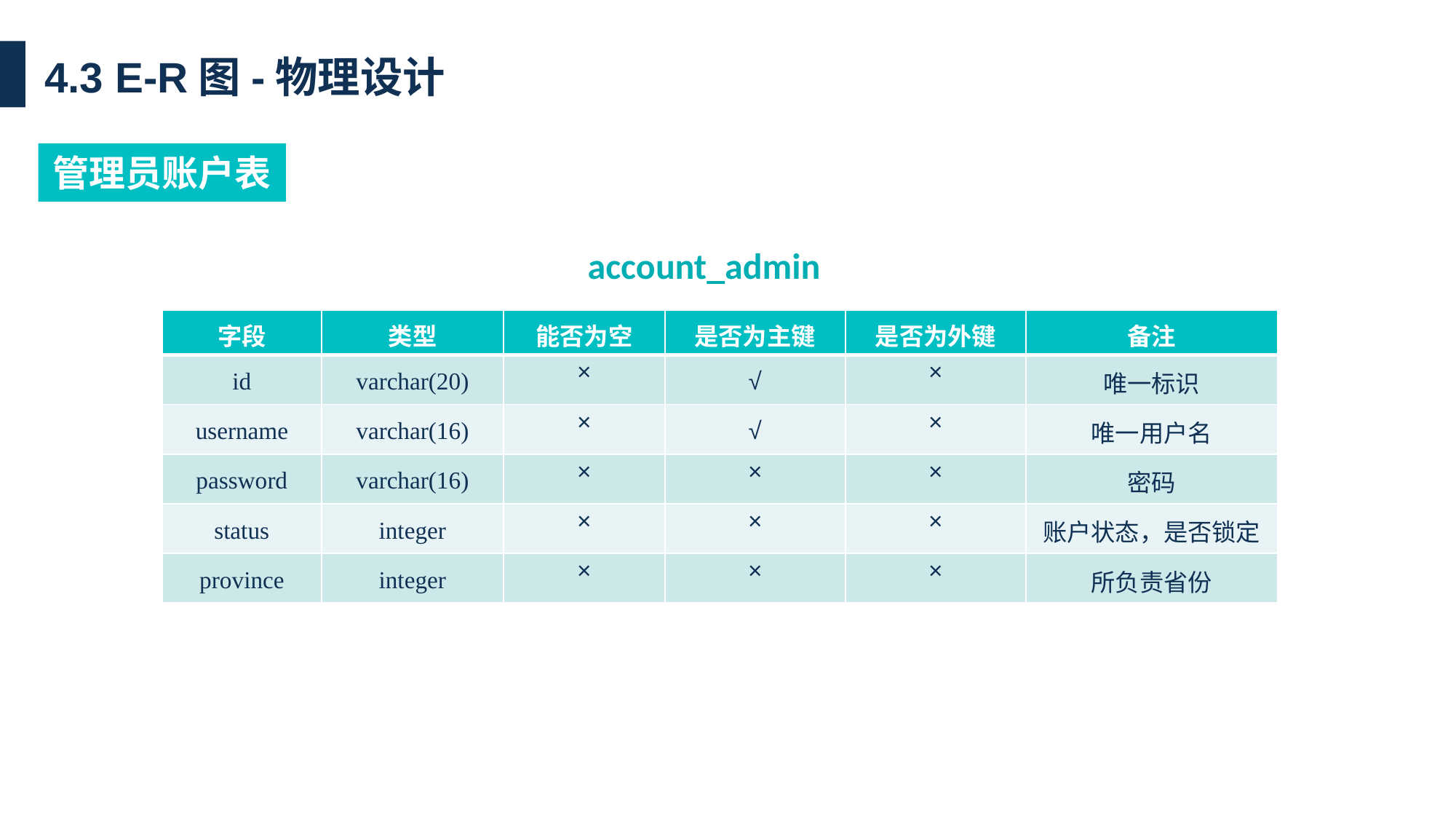

4.3 E-R图-物理设计
管理员账户表
account_admin
| 字段 | 类型 | 能否为空 | 是否为主键 | 是否为外键 | 备注 |
| --- | --- | --- | --- | --- | --- |
| id | varchar(20) | × | √ | × | 唯一标识 |
| username | varchar(16) | × | √ | × | 唯一用户名 |
| password | varchar(16) | × | × | × | 密码 |
| status | integer | × | × | × | 账户状态，是否锁定 |
| province | integer | × | × | × | 所负责省份 |